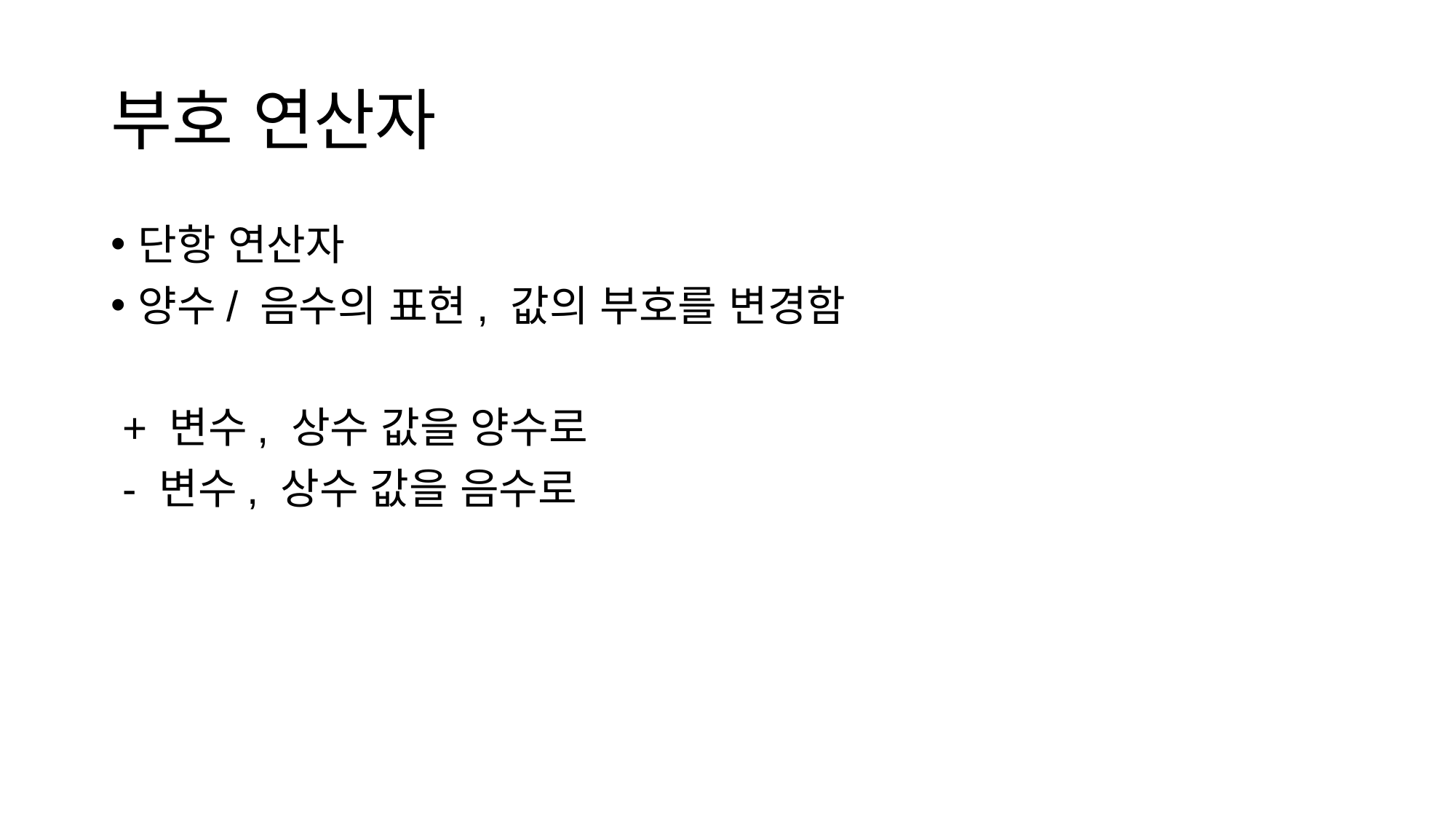

# 부호 연산자
단항 연산자
양수/ 음수의 표현, 값의 부호를 변경함

 + 변수, 상수 값을 양수로
 - 변수, 상수 값을 음수로